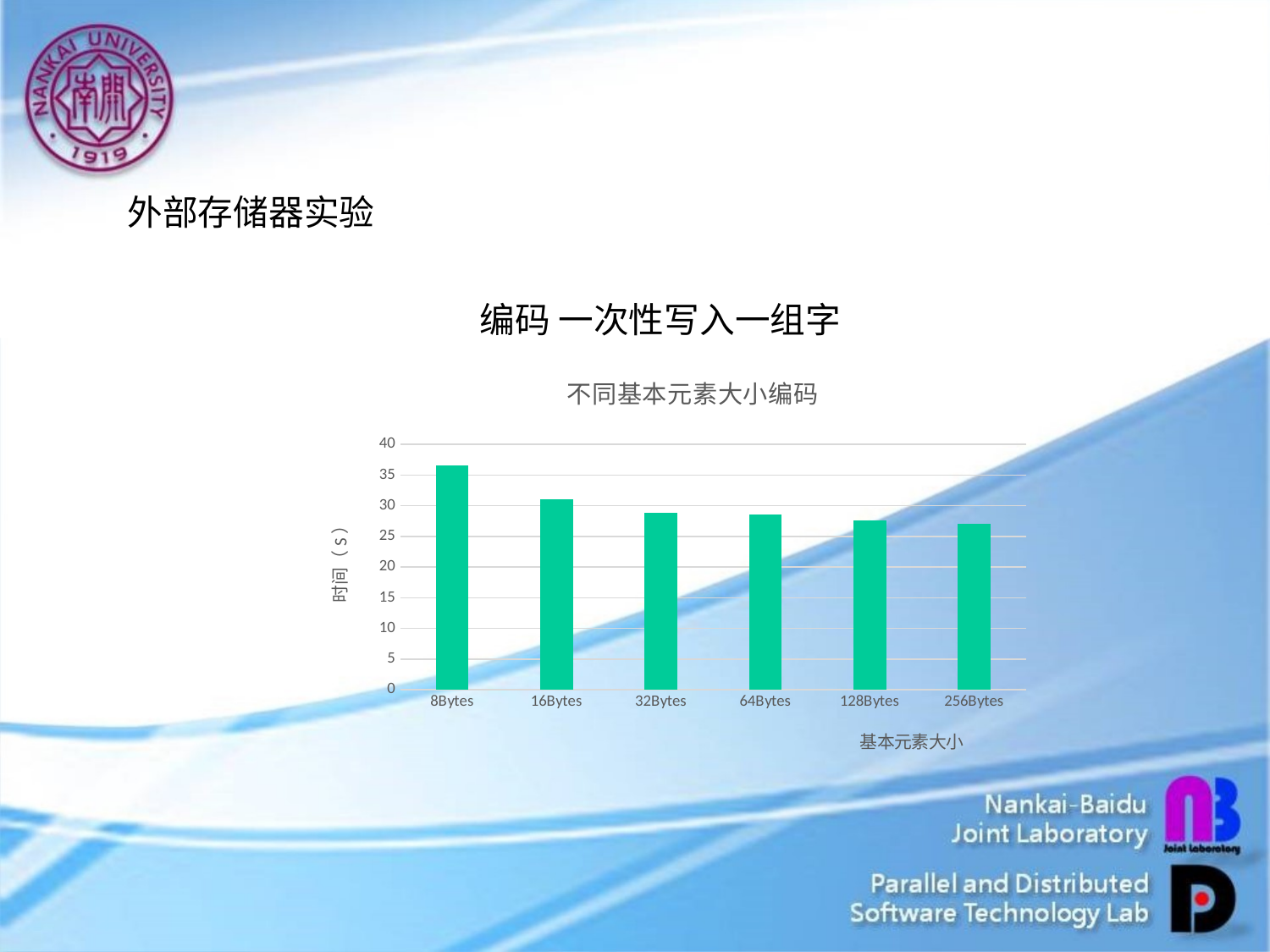

#
外部存储器实验
编码 一次性写入一组字

### Chart: 不同基本元素大小编码

| Category | 编码(S：未使用SSE) |
|---|---|
| 8Bytes | 36.523 |
| 16Bytes | 31.002 |
| 32Bytes | 28.819 |
| 64Bytes | 28.58 |
| 128Bytes | 27.662 |
| 256Bytes | 27.08 |